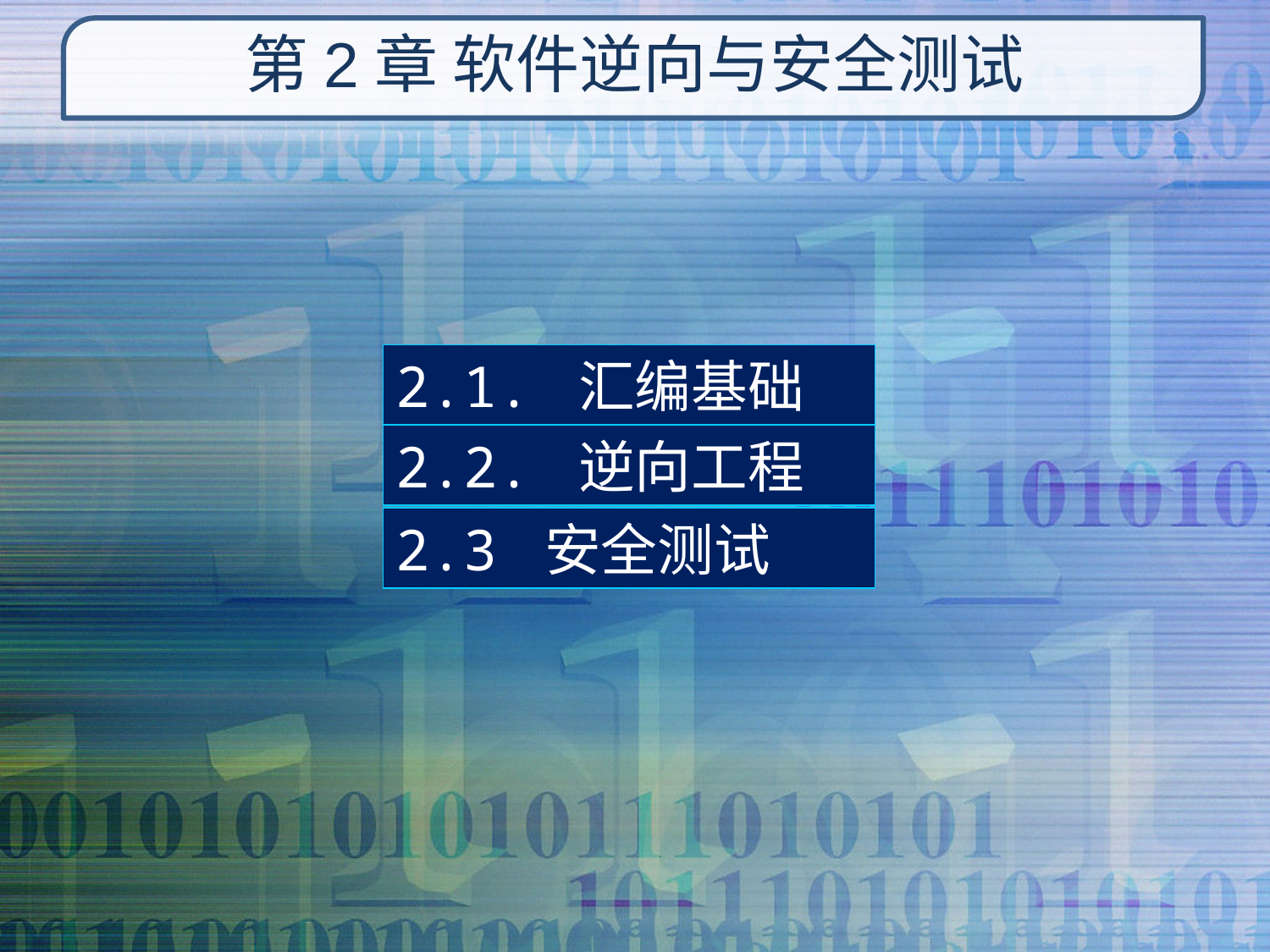

# 第2章 软件逆向与安全测试

2.1. 汇编基础
2.2. 逆向工程
2.3 安全测试